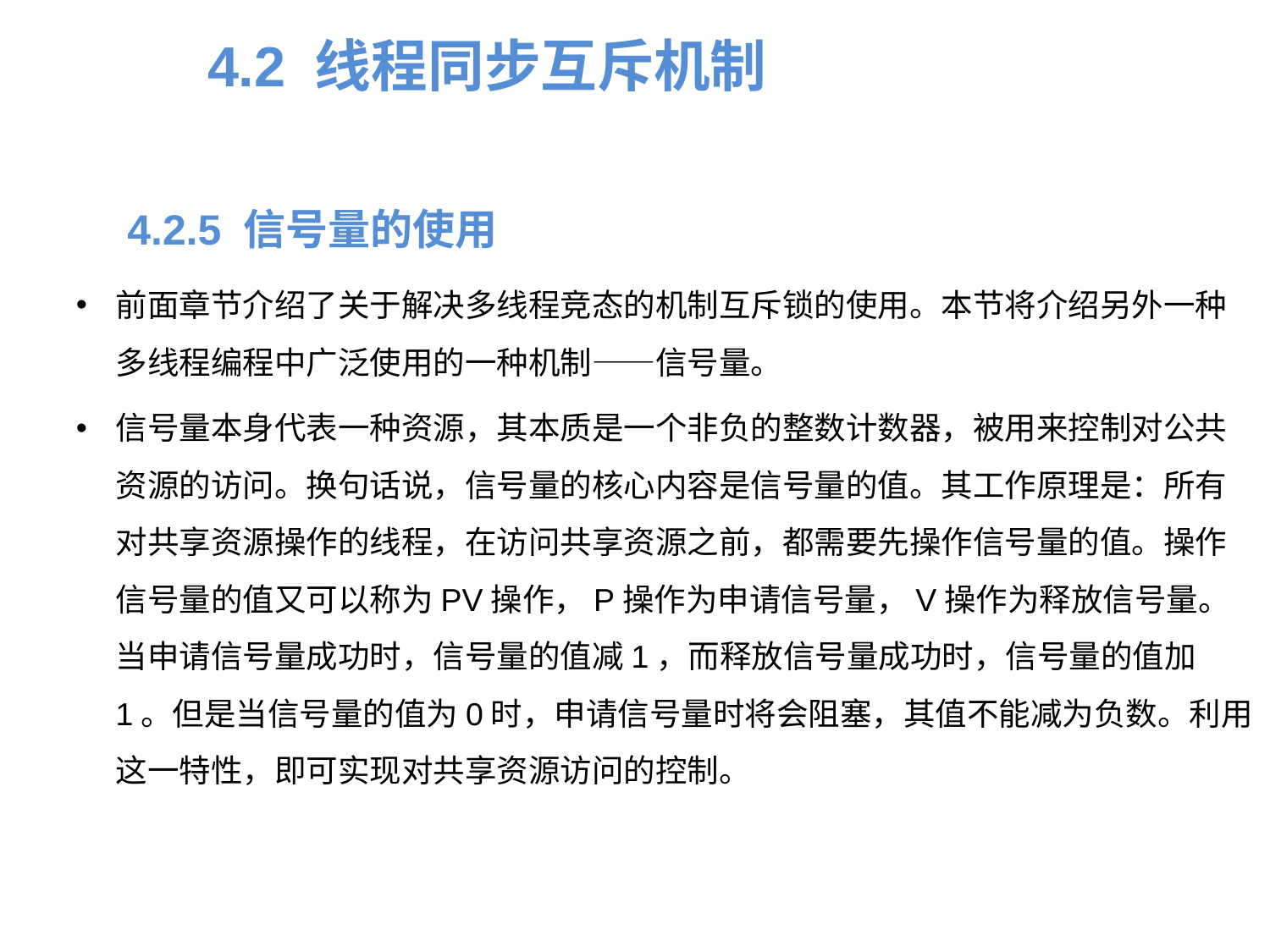

4.2 线程同步互斥机制
4.2.5 信号量的使用
前面章节介绍了关于解决多线程竞态的机制互斥锁的使用。本节将介绍另外一种多线程编程中广泛使用的一种机制——信号量。
信号量本身代表一种资源，其本质是一个非负的整数计数器，被用来控制对公共资源的访问。换句话说，信号量的核心内容是信号量的值。其工作原理是：所有对共享资源操作的线程，在访问共享资源之前，都需要先操作信号量的值。操作信号量的值又可以称为PV操作，P操作为申请信号量，V操作为释放信号量。当申请信号量成功时，信号量的值减1，而释放信号量成功时，信号量的值加1。但是当信号量的值为0时，申请信号量时将会阻塞，其值不能减为负数。利用这一特性，即可实现对共享资源访问的控制。